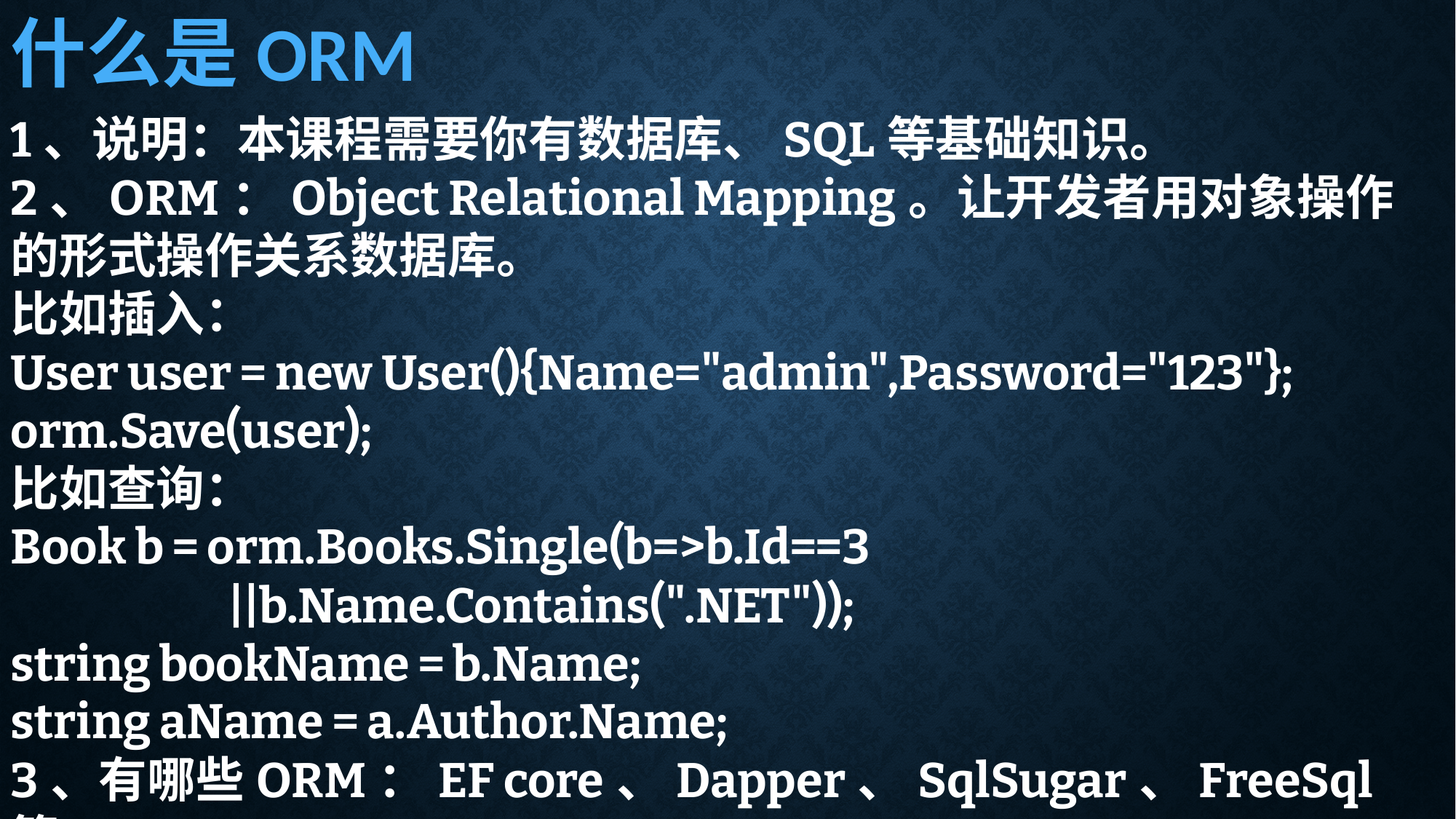

什么是ORM
1、说明：本课程需要你有数据库、SQL等基础知识。
2、ORM：Object Relational Mapping。让开发者用对象操作的形式操作关系数据库。
比如插入：
User user = new User(){Name="admin",Password="123"};
orm.Save(user);
比如查询：
Book b = orm.Books.Single(b=>b.Id==3
 		||b.Name.Contains(".NET"));
string bookName = b.Name;
string aName = a.Author.Name;
3、有哪些ORM：EF core、Dapper、SqlSugar、FreeSql等。